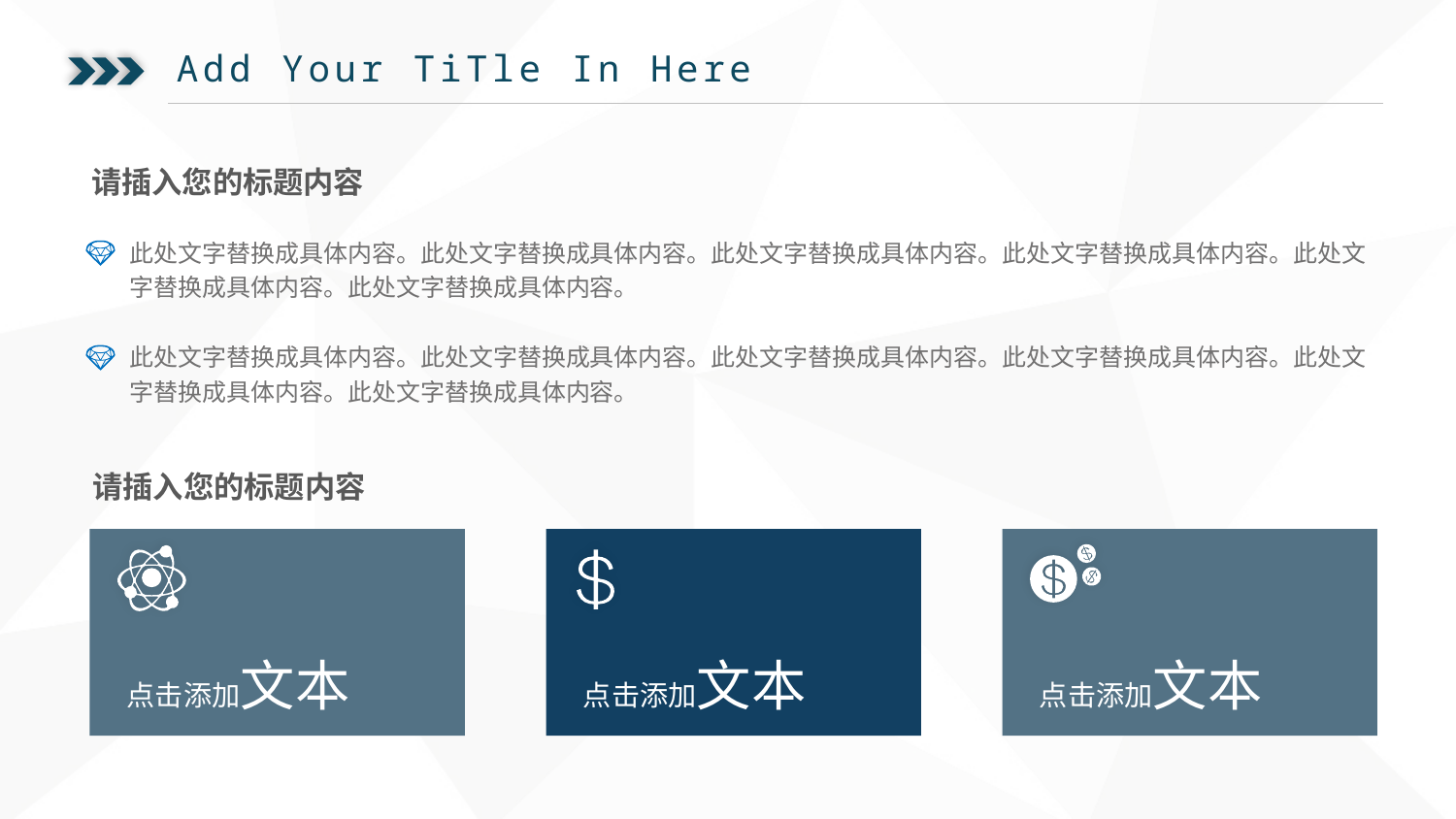

请插入您的标题内容
此处文字替换成具体内容。此处文字替换成具体内容。此处文字替换成具体内容。此处文字替换成具体内容。此处文字替换成具体内容。此处文字替换成具体内容。

此处文字替换成具体内容。此处文字替换成具体内容。此处文字替换成具体内容。此处文字替换成具体内容。此处文字替换成具体内容。此处文字替换成具体内容。

请插入您的标题内容

点击添加文本

点击添加文本

点击添加文本